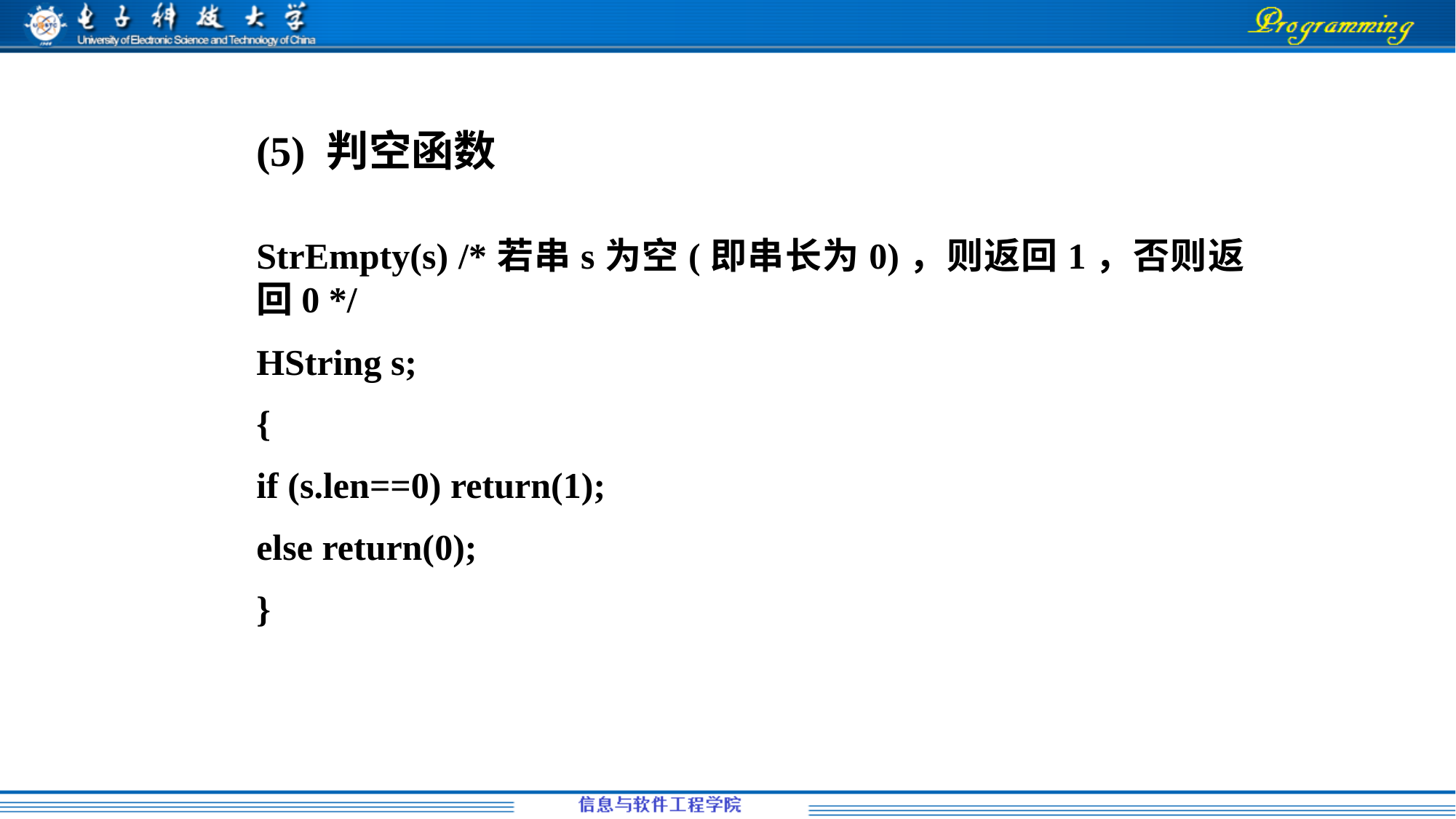

(5) 判空函数
StrEmpty(s) /*若串s为空(即串长为0)，则返回1，否则返回0 */
HString s;
{
if (s.len==0) return(1);
else return(0);
}